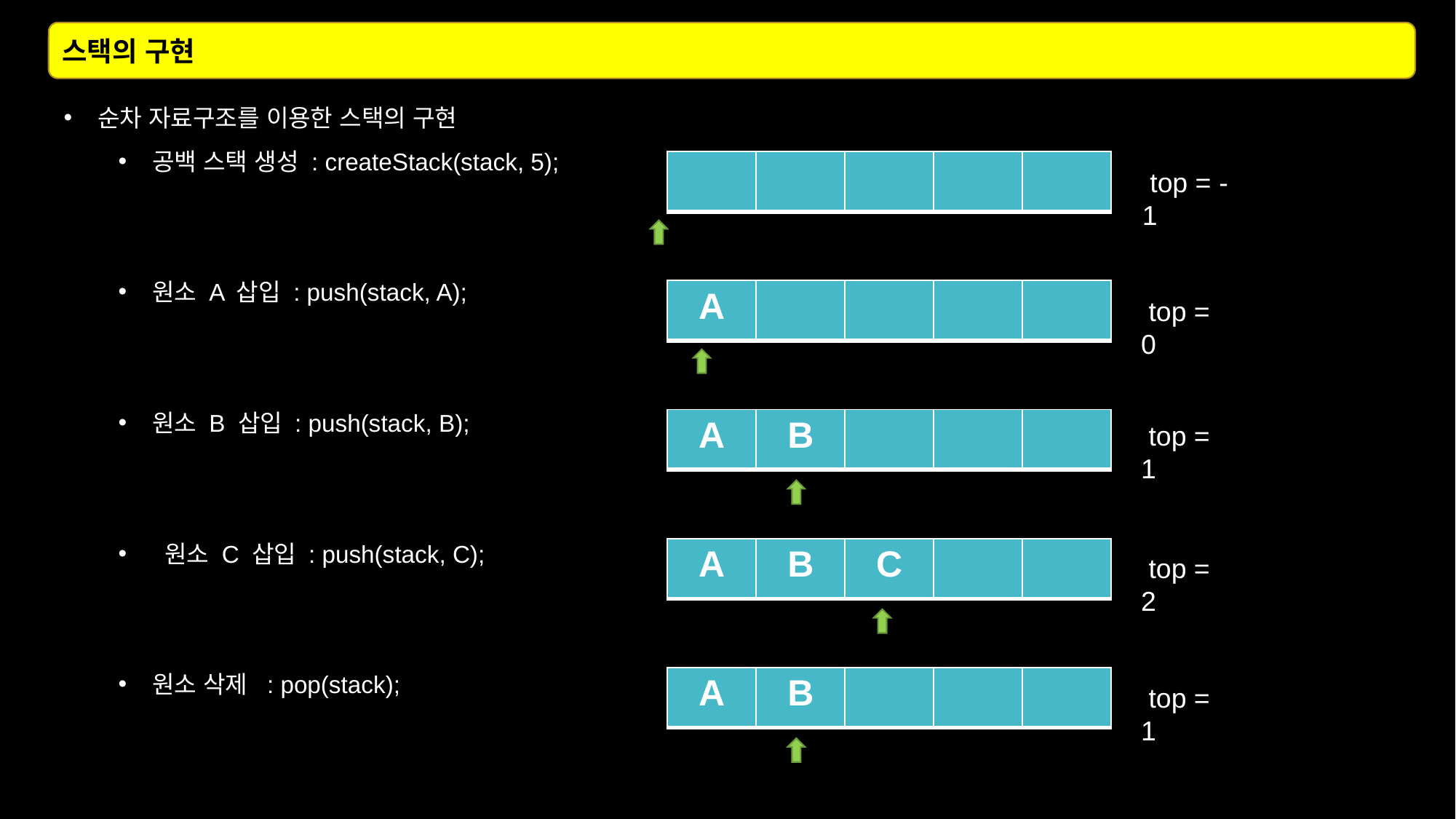

스택의 구현
순차 자료구조를 이용한 스택의 구현
공백 스택 생성 : createStack(stack, 5);

원소 A 삽입 : push(stack, A);

원소 B 삽입 : push(stack, B);

 원소 C 삽입 : push(stack, C);

원소 삭제  : pop(stack);
|  |  |  |  |  |
| --- | --- | --- | --- | --- |
 top = -1

| A |  |  |  |  |
| --- | --- | --- | --- | --- |
 top = 0

| A | B |  |  |  |
| --- | --- | --- | --- | --- |
 top = 1

| A | B | C |  |  |
| --- | --- | --- | --- | --- |
 top = 2

| A | B |  |  |  |
| --- | --- | --- | --- | --- |
 top = 1